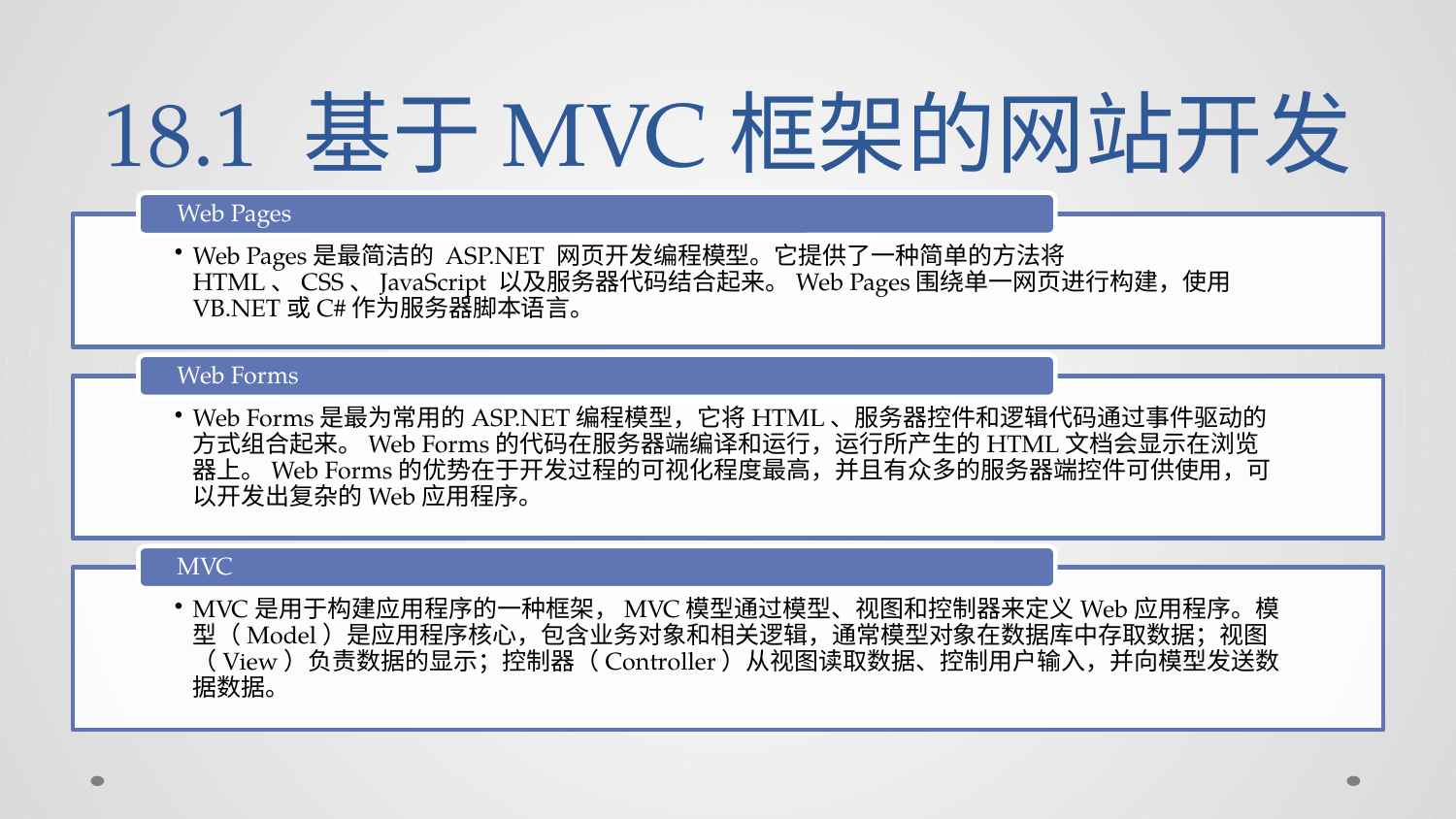

# 18.1 基于MVC框架的网站开发
Web Pages是最简洁的 ASP.NET 网页开发编程模型。它提供了一种简单的方法将 HTML、CSS、JavaScript 以及服务器代码结合起来。Web Pages围绕单一网页进行构建，使用VB.NET或C#作为服务器脚本语言。
Web Pages
Web Forms是最为常用的ASP.NET编程模型，它将HTML、服务器控件和逻辑代码通过事件驱动的方式组合起来。Web Forms的代码在服务器端编译和运行，运行所产生的HTML文档会显示在浏览器上。Web Forms的优势在于开发过程的可视化程度最高，并且有众多的服务器端控件可供使用，可以开发出复杂的Web应用程序。
Web Forms
MVC是用于构建应用程序的一种框架，MVC模型通过模型、视图和控制器来定义Web应用程序。模型（Model）是应用程序核心，包含业务对象和相关逻辑，通常模型对象在数据库中存取数据；视图（View）负责数据的显示；控制器（Controller）从视图读取数据、控制用户输入，并向模型发送数据数据。
MVC